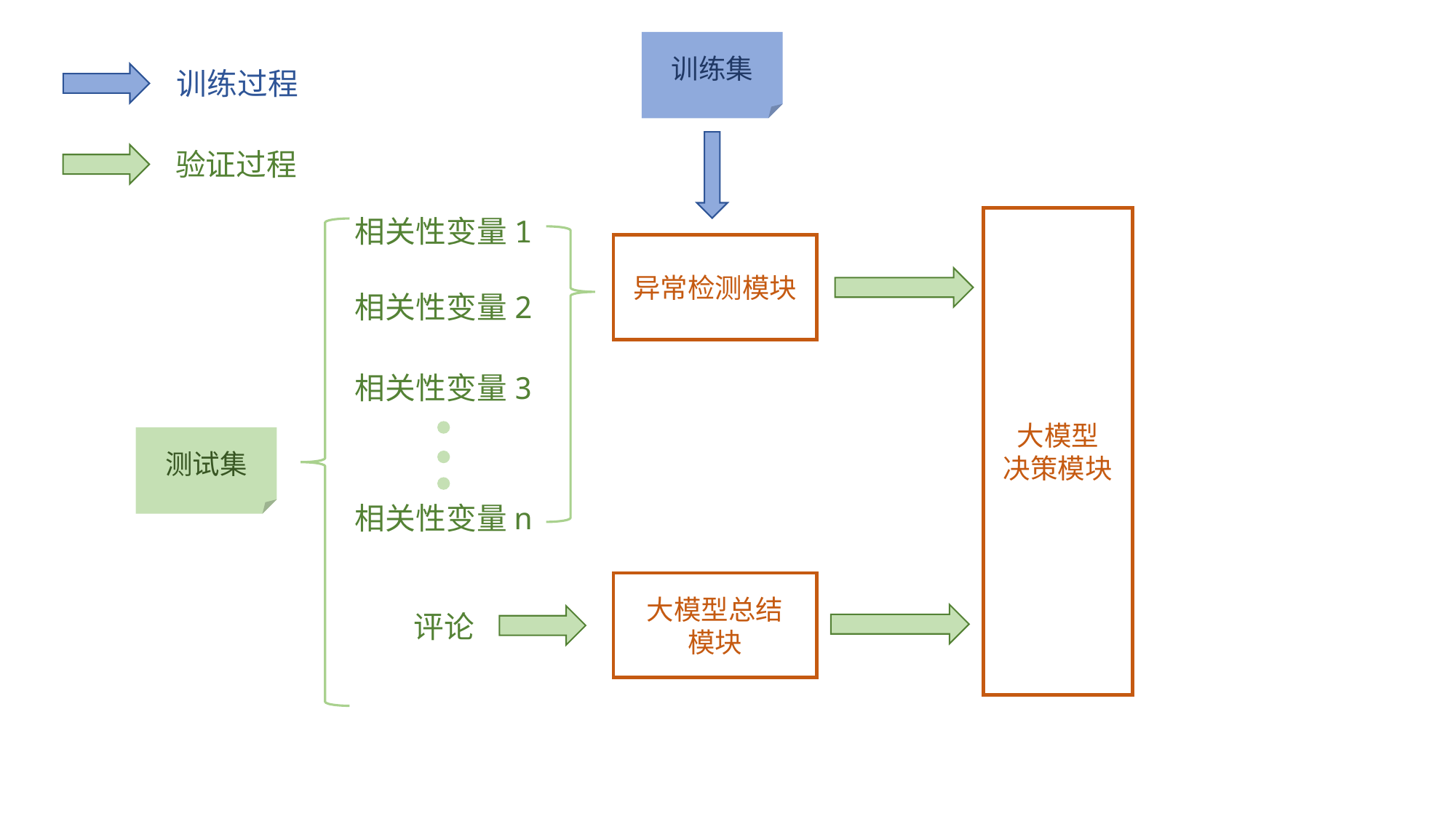

训练集

训练过程

验证过程
相关性变量1
大模型
决策模块

异常检测模块
相关性变量2
相关性变量3

测试集

相关性变量n

大模型总结
模块

评论